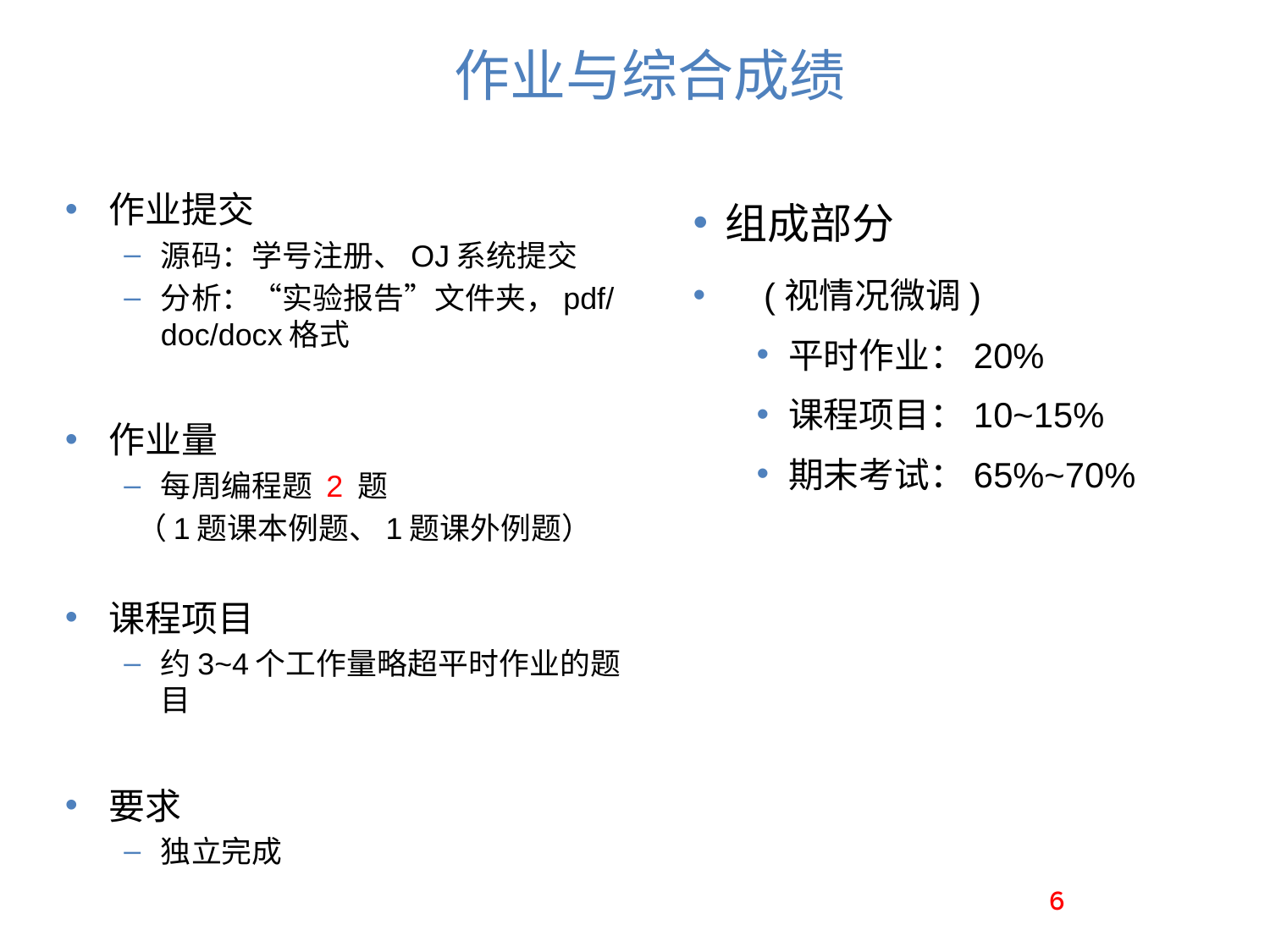

# 作业与综合成绩
作业提交
源码：学号注册、OJ系统提交
分析：“实验报告”文件夹，pdf/doc/docx格式

作业量
每周编程题 2 题
 （1题课本例题、1题课外例题）

课程项目
约3~4个工作量略超平时作业的题目

要求
独立完成
组成部分
    (视情况微调)
平时作业：20%
课程项目：10~15%
期末考试：65%~70%

6